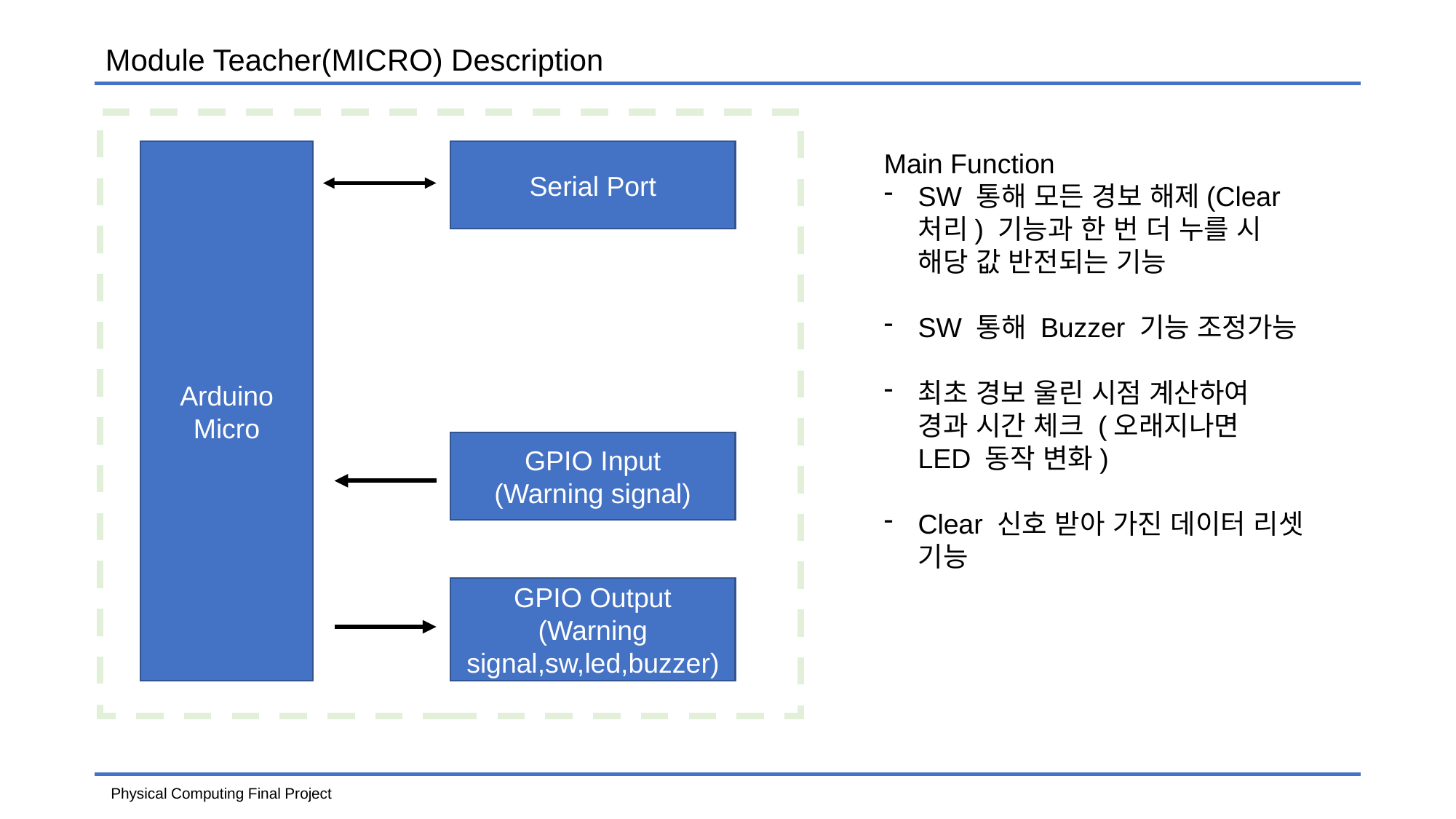

Module Teacher(MICRO) Description

Serial Port
Main Function
SW 통해 모든 경보 해제(Clear 처리) 기능과 한 번 더 누를 시 해당 값 반전되는 기능

SW 통해 Buzzer 기능 조정가능

최초 경보 울린 시점 계산하여 경과 시간 체크 (오래지나면 LED 동작 변화)

Clear 신호 받아 가진 데이터 리셋 기능

Arduino
Micro
GPIO Input
(Warning signal)
GPIO Output
(Warning signal,sw,led,buzzer)
Physical Computing Final Project